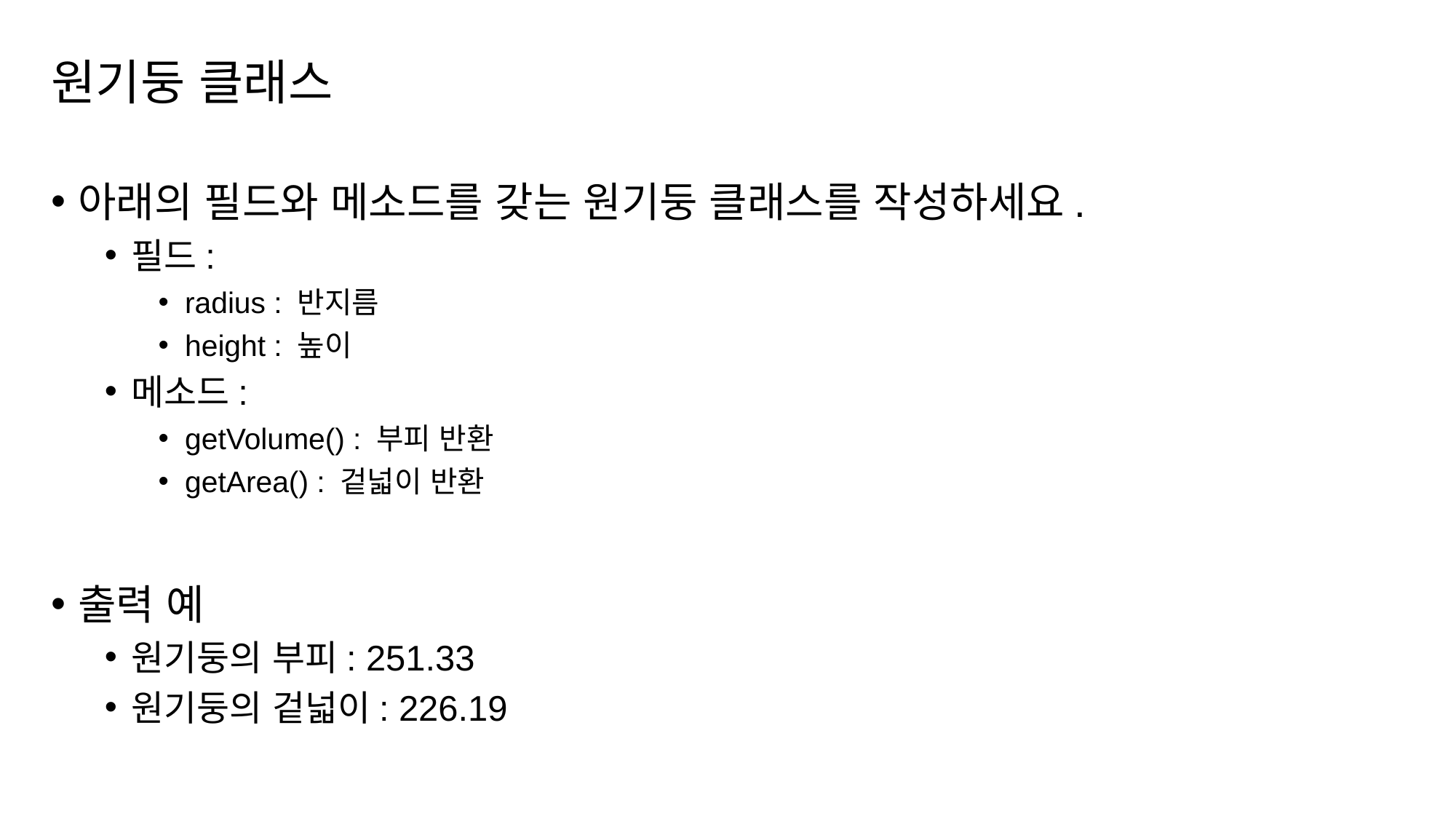

# 원기둥 클래스
아래의 필드와 메소드를 갖는 원기둥 클래스를 작성하세요.
필드:
radius : 반지름
height : 높이
메소드:
getVolume() : 부피 반환
getArea() : 겉넓이 반환

출력 예
원기둥의 부피: 251.33
원기둥의 겉넓이: 226.19